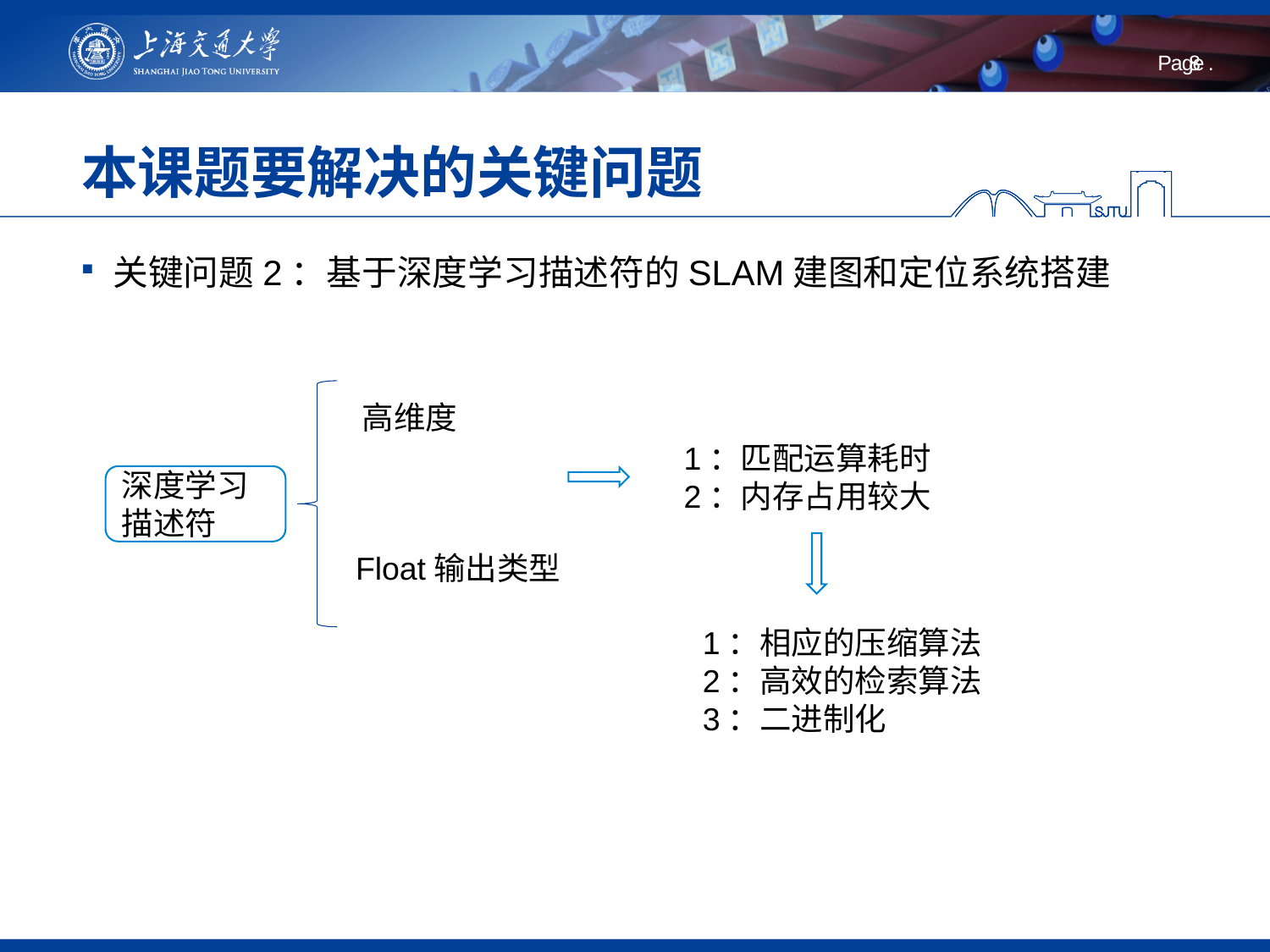

# 本课题要解决的关键问题
关键问题2：基于深度学习描述符的SLAM建图和定位系统搭建

高维度
1：匹配运算耗时
2：内存占用较大
深度学习描述符

Float输出类型

1：相应的压缩算法
2：高效的检索算法
3：二进制化